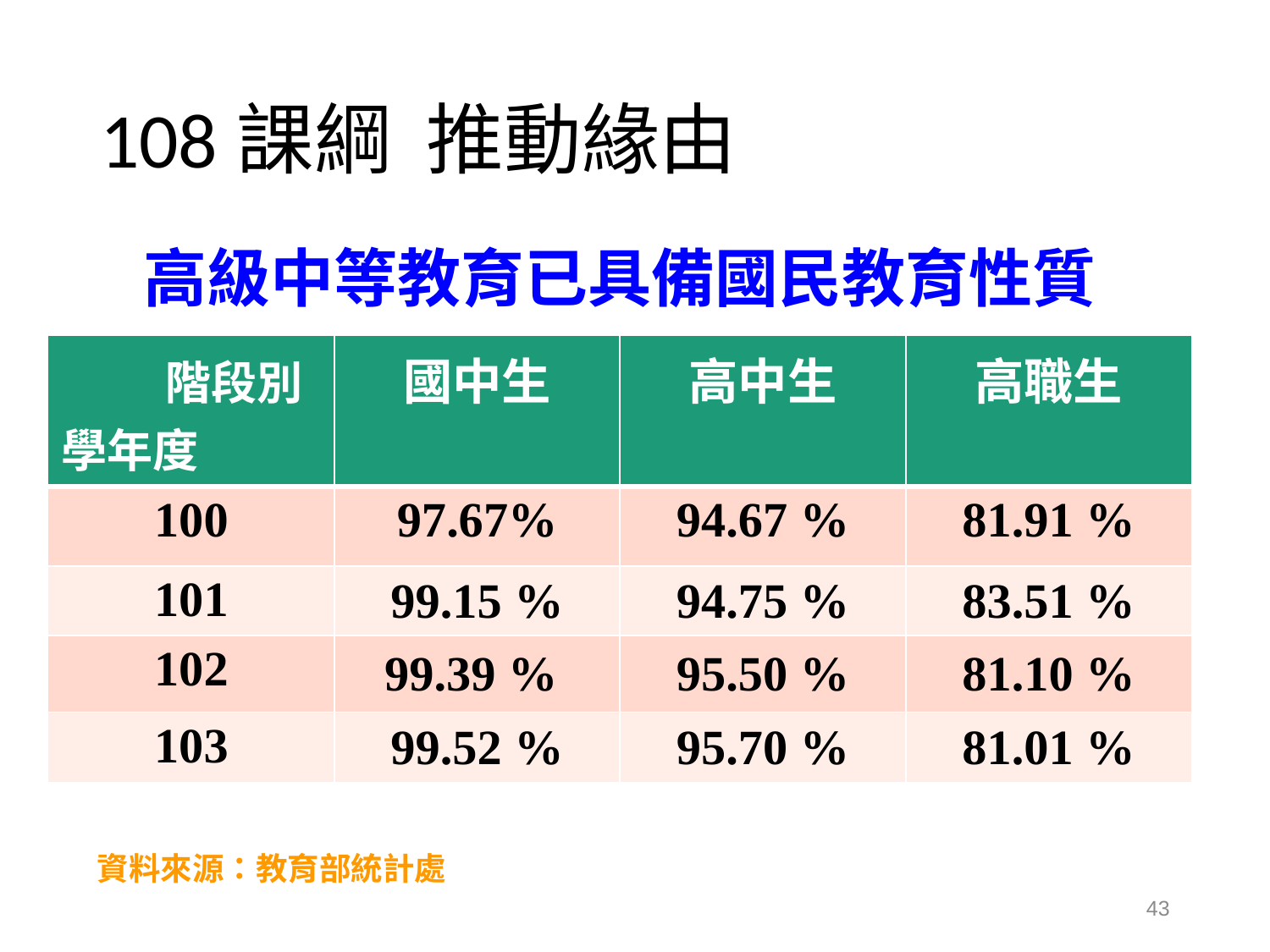

# 108課綱  推動緣由
高級中等教育已具備國民教育性質
| 階段別 學年度 | 國中生 | 高中生 | 高職生 |
| --- | --- | --- | --- |
| 100 | 97.67% | 94.67 % | 81.91 % |
| 101 | 99.15 % | 94.75 % | 83.51 % |
| 102 | 99.39 % | 95.50 % | 81.10 % |
| 103 | 99.52 % | 95.70 % | 81.01 % |
資料來源：教育部統計處
43